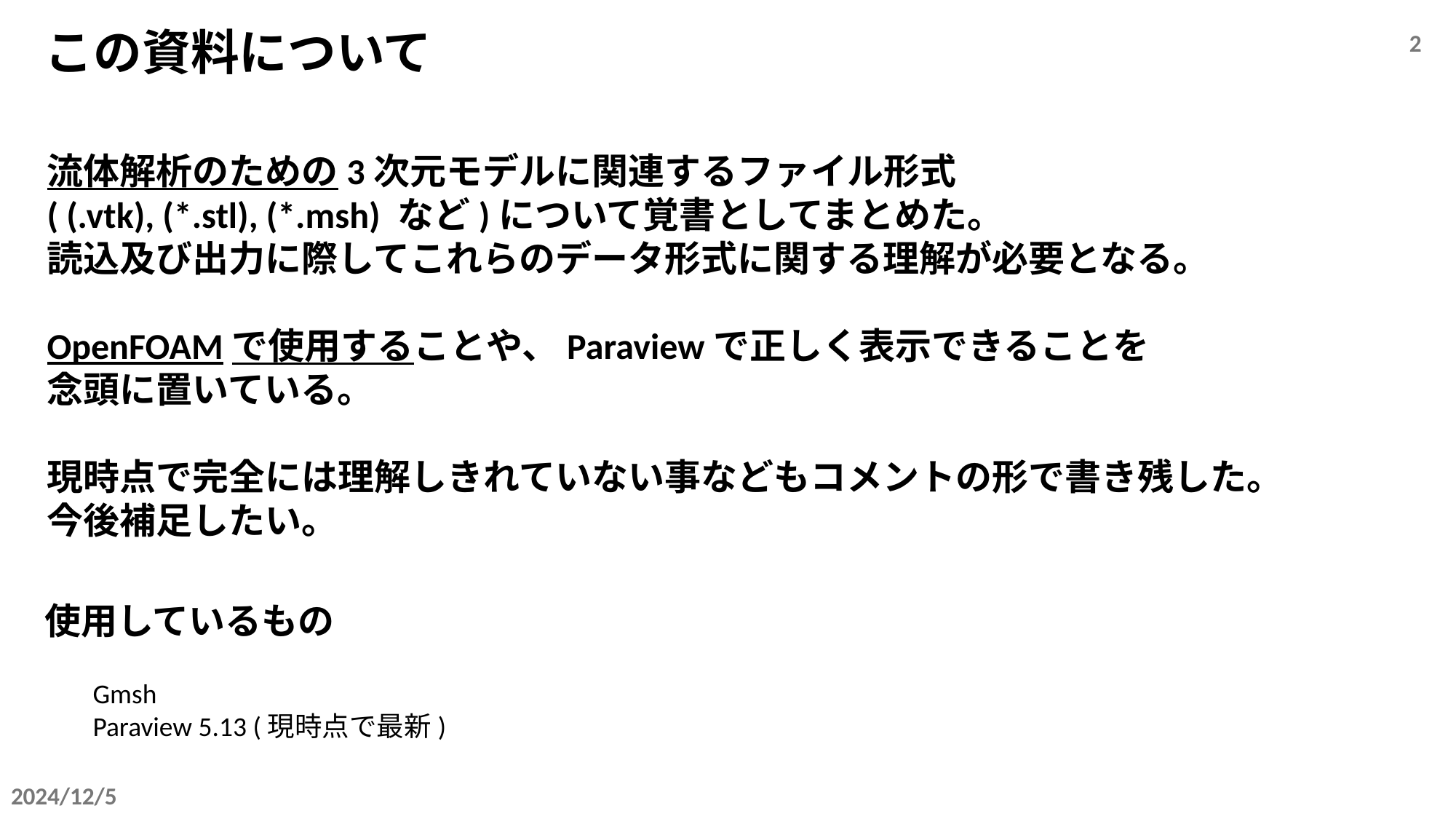

この資料について
2
流体解析のための3次元モデルに関連するファイル形式
( (.vtk), (*.stl), (*.msh) など)について覚書としてまとめた。
読込及び出力に際してこれらのデータ形式に関する理解が必要となる。

OpenFOAMで使用することや、Paraviewで正しく表示できることを
念頭に置いている。

現時点で完全には理解しきれていない事などもコメントの形で書き残した。
今後補足したい。

使用しているもの
Gmsh
Paraview 5.13 (現時点で最新)
2024/12/5